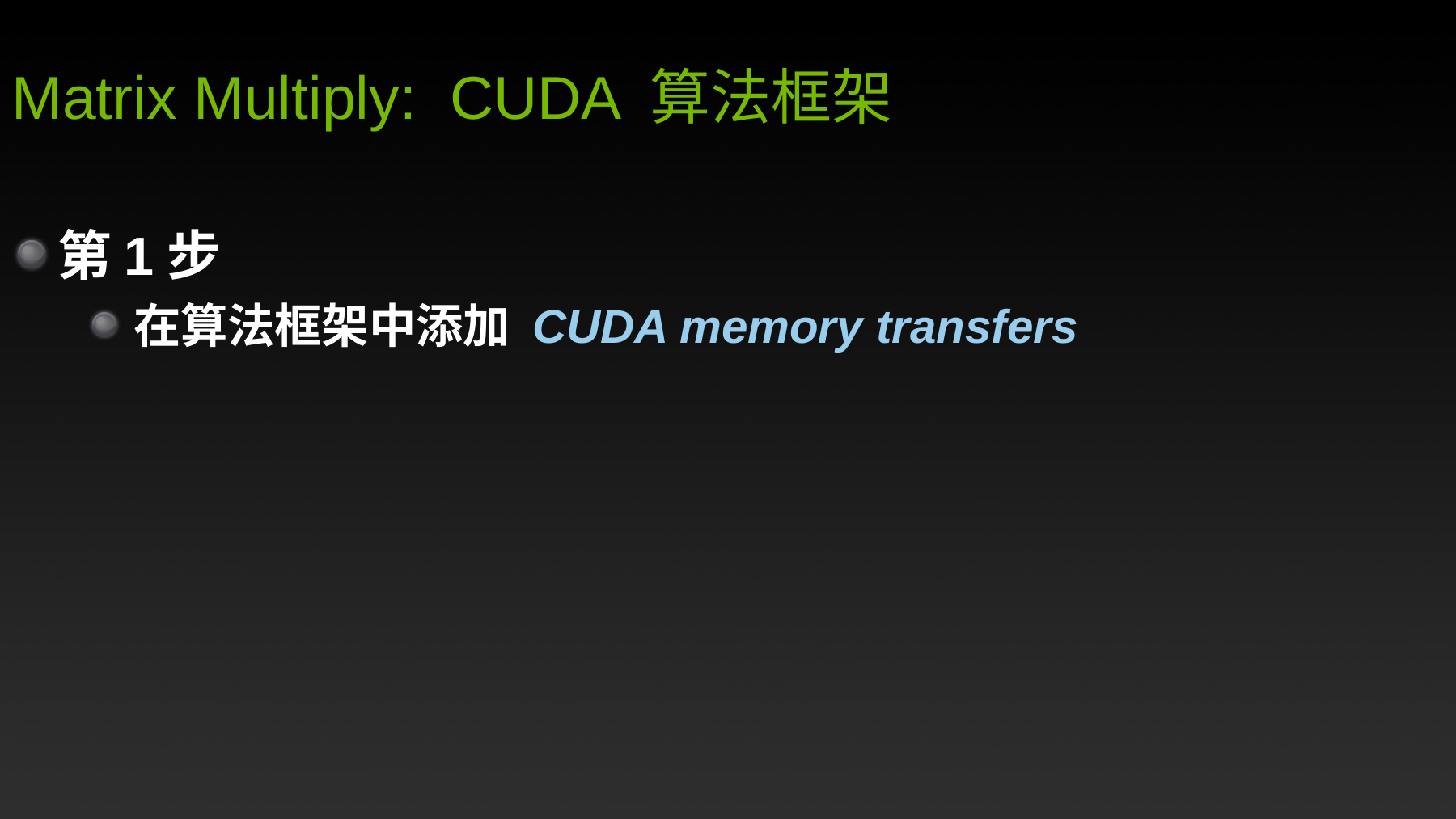

Matrix Multiply:  CUDA 算法框架
第1步
在算法框架中添加 CUDA memory transfers